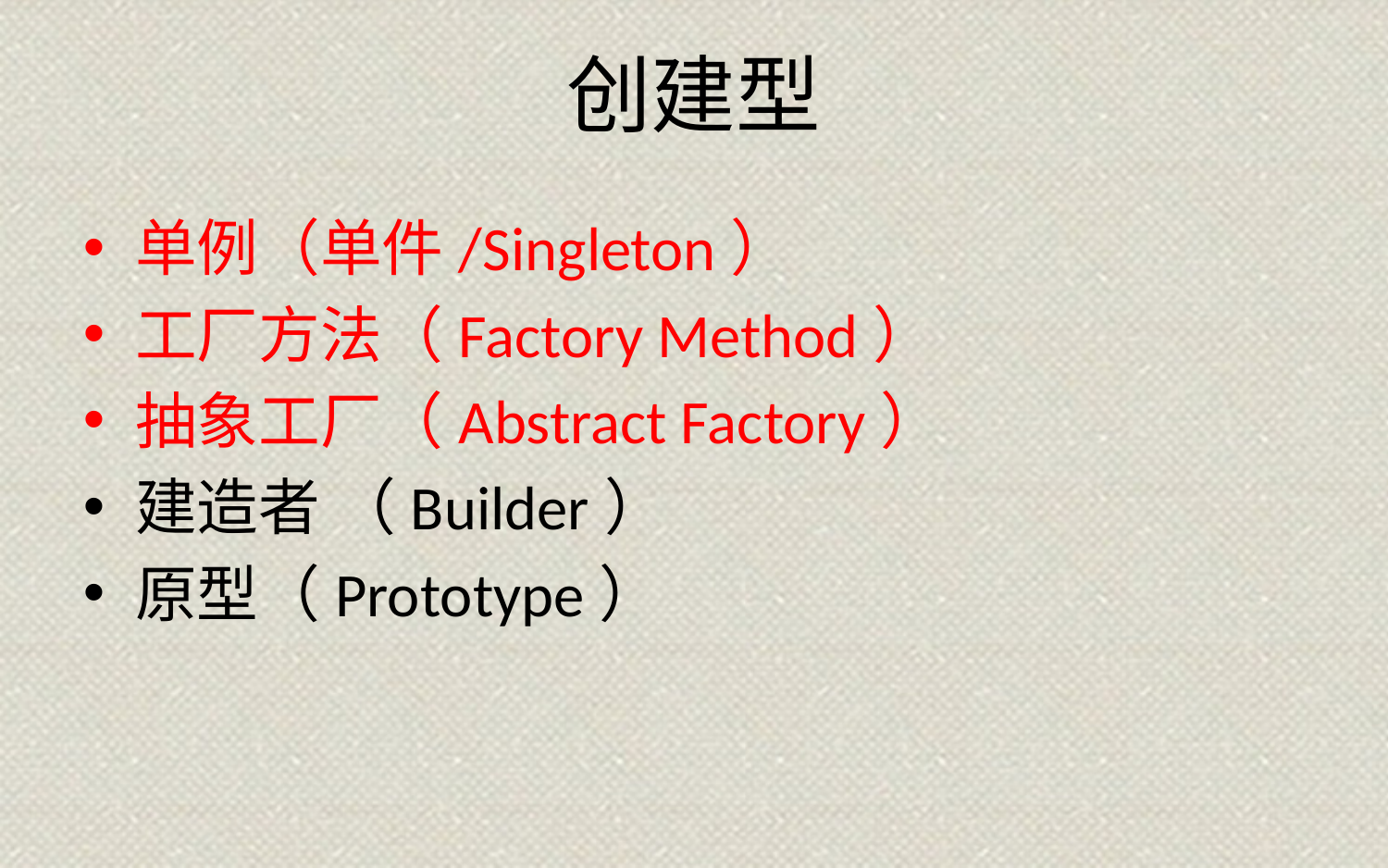

# 创建型
单例（单件/Singleton）
工厂方法（Factory Method）
抽象工厂（Abstract Factory）
建造者 （Builder）
原型（Prototype）